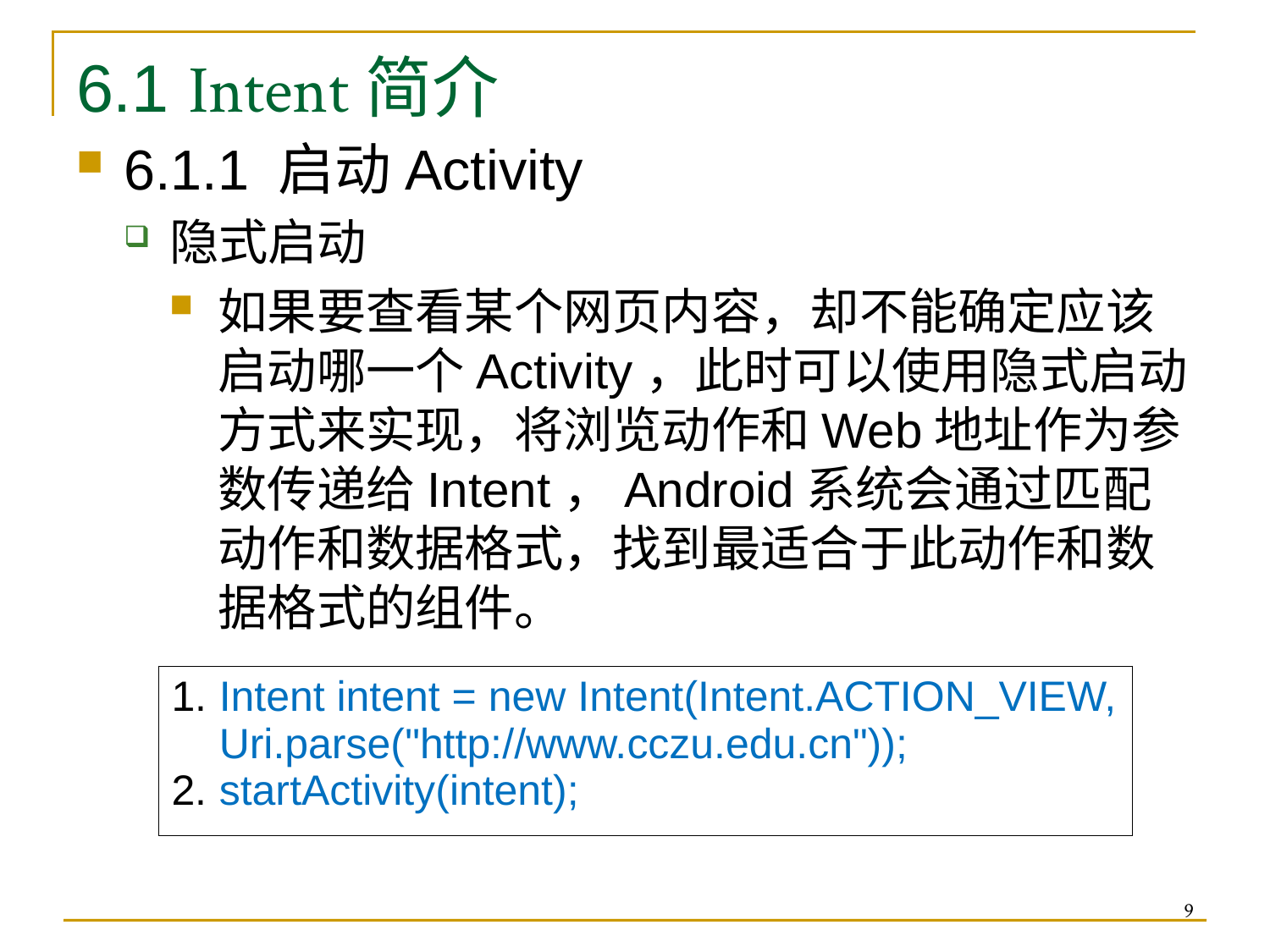

# 6.1 Intent简介
6.1.1 启动Activity
隐式启动
如果要查看某个网页内容，却不能确定应该启动哪一个Activity，此时可以使用隐式启动方式来实现，将浏览动作和Web地址作为参数传递给Intent，Android系统会通过匹配动作和数据格式，找到最适合于此动作和数据格式的组件。
| Intent intent = new Intent(Intent.ACTION\_VIEW, Uri.parse("http://www.cczu.edu.cn")); startActivity(intent); |
| --- |
9